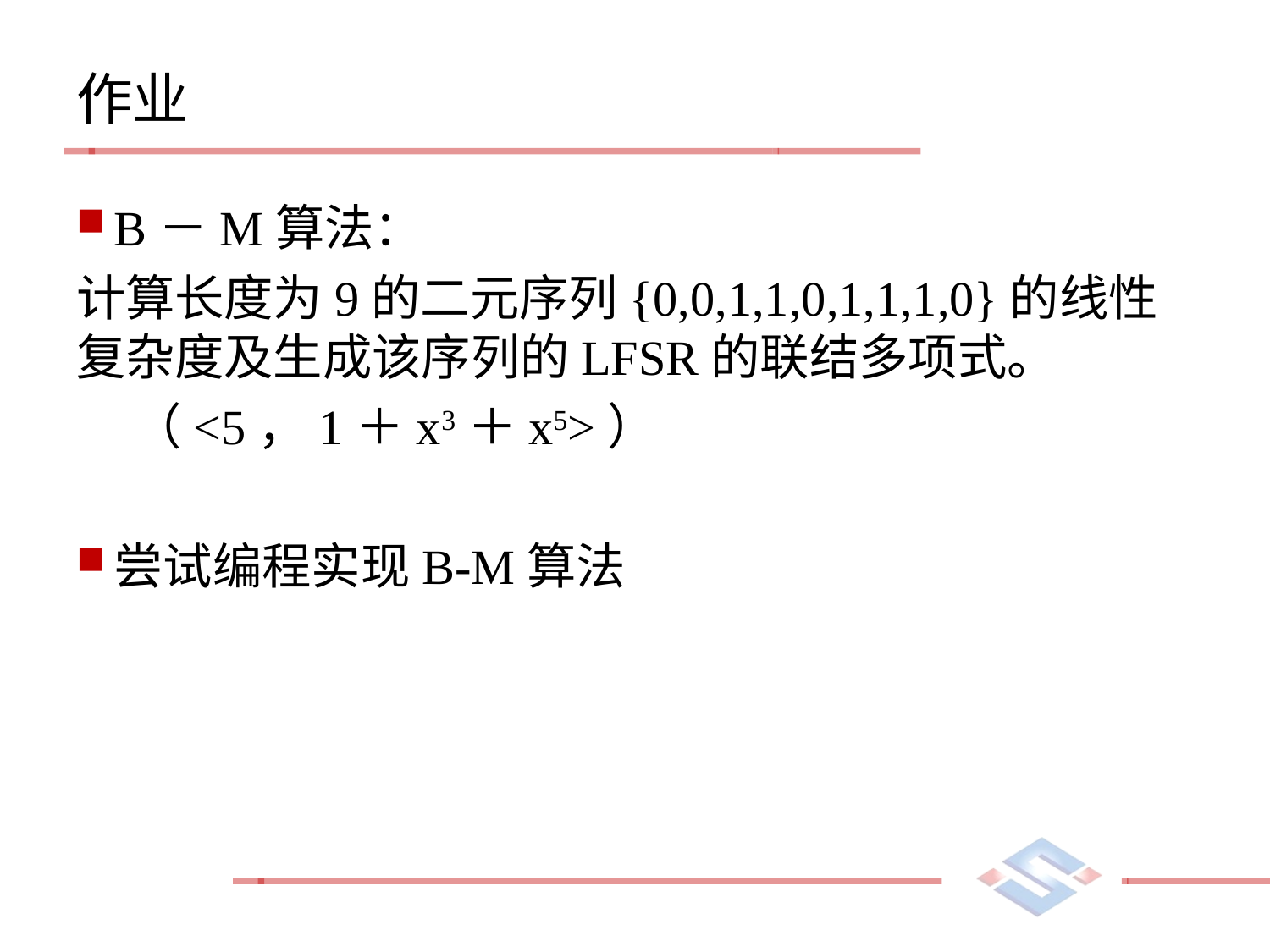

# 作业
B－M算法：
计算长度为9的二元序列{0,0,1,1,0,1,1,1,0}的线性复杂度及生成该序列的LFSR的联结多项式。
    （<5，1＋x3＋x5>）

尝试编程实现B-M算法